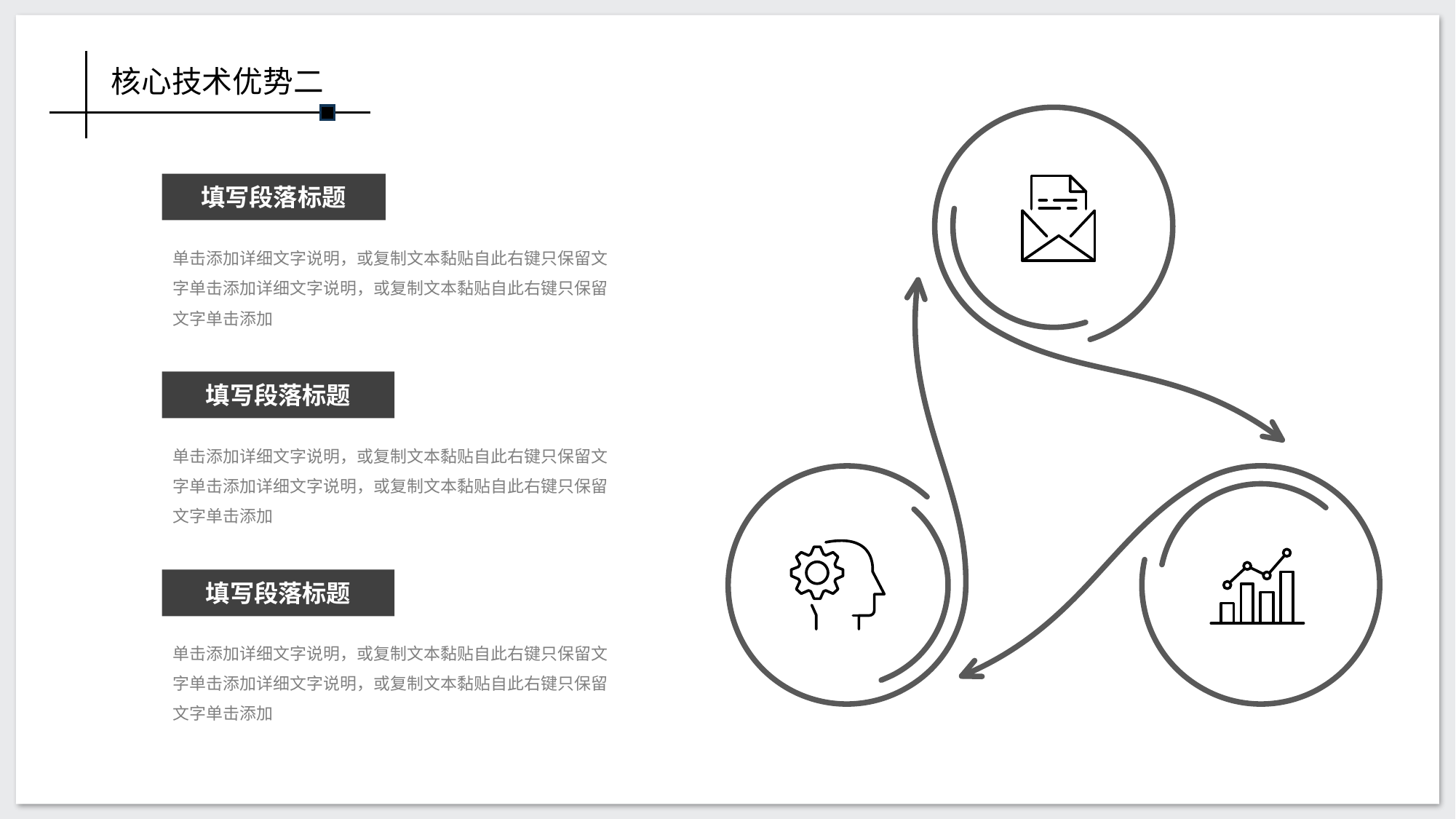

核心技术优势二

填写段落标题

单击添加详细文字说明，或复制文本黏贴自此右键只保留文字单击添加详细文字说明，或复制文本黏贴自此右键只保留文字单击添加

填写段落标题
单击添加详细文字说明，或复制文本黏贴自此右键只保留文字单击添加详细文字说明，或复制文本黏贴自此右键只保留文字单击添加

填写段落标题
单击添加详细文字说明，或复制文本黏贴自此右键只保留文字单击添加详细文字说明，或复制文本黏贴自此右键只保留文字单击添加